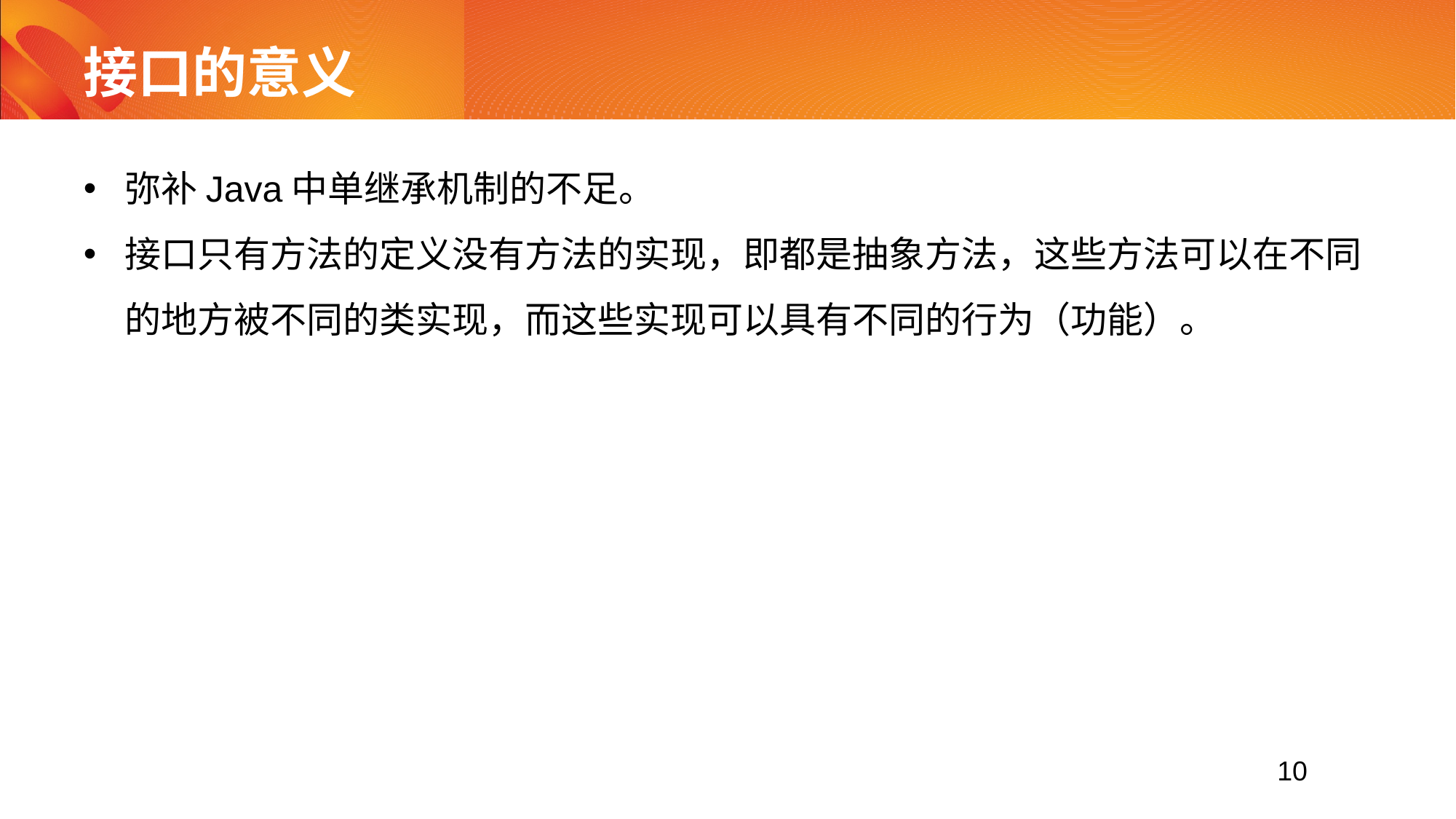

# 接口的意义
弥补Java中单继承机制的不足。
接口只有方法的定义没有方法的实现，即都是抽象方法，这些方法可以在不同的地方被不同的类实现，而这些实现可以具有不同的行为（功能）。